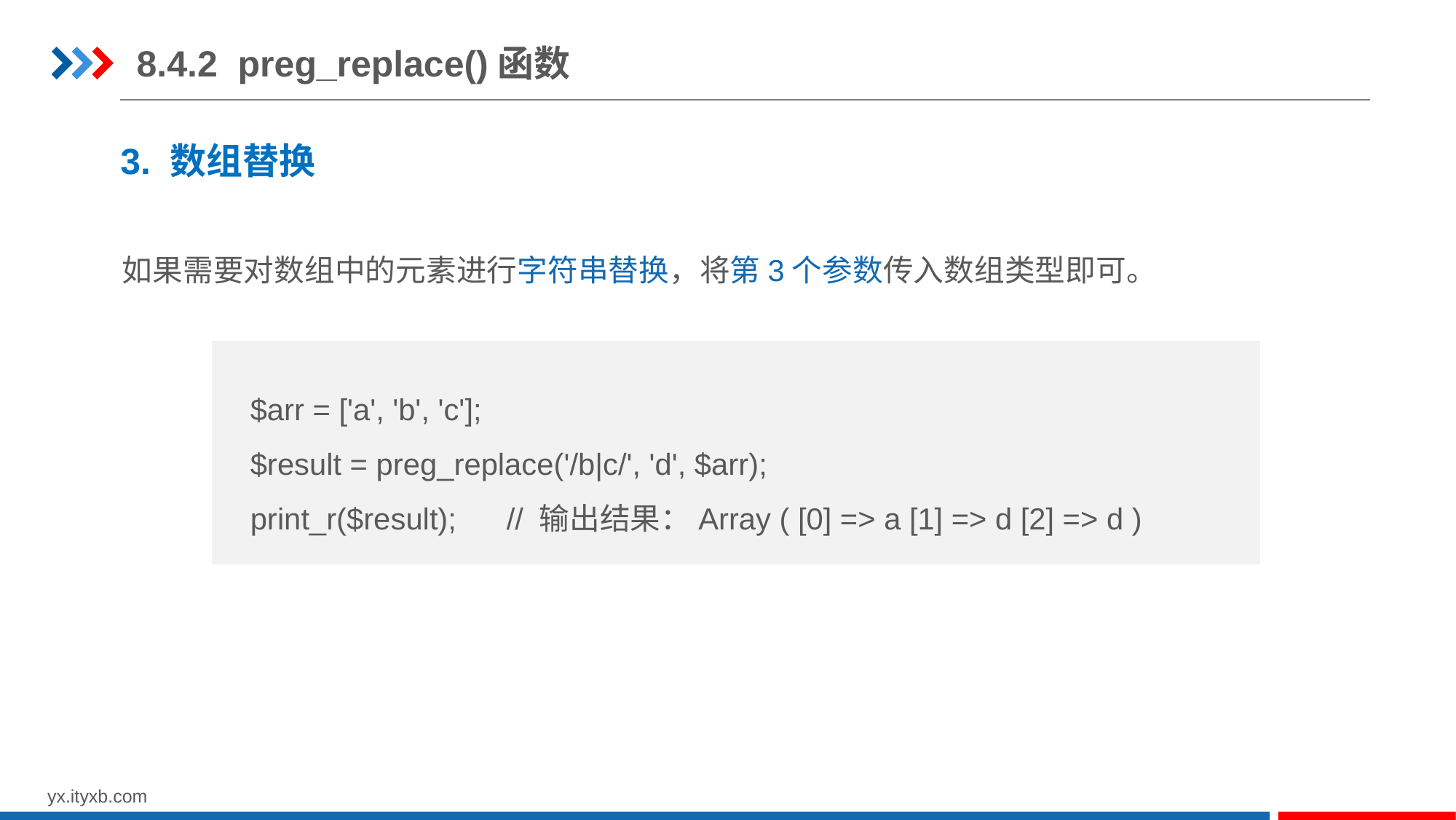

8.4.2  preg_replace()函数
3. 数组替换
如果需要对数组中的元素进行字符串替换，将第3个参数传入数组类型即可。

$arr = ['a', 'b', 'c'];
$result = preg_replace('/b|c/', 'd', $arr);
print_r($result);      // 输出结果：Array ( [0] => a [1] => d [2] => d )